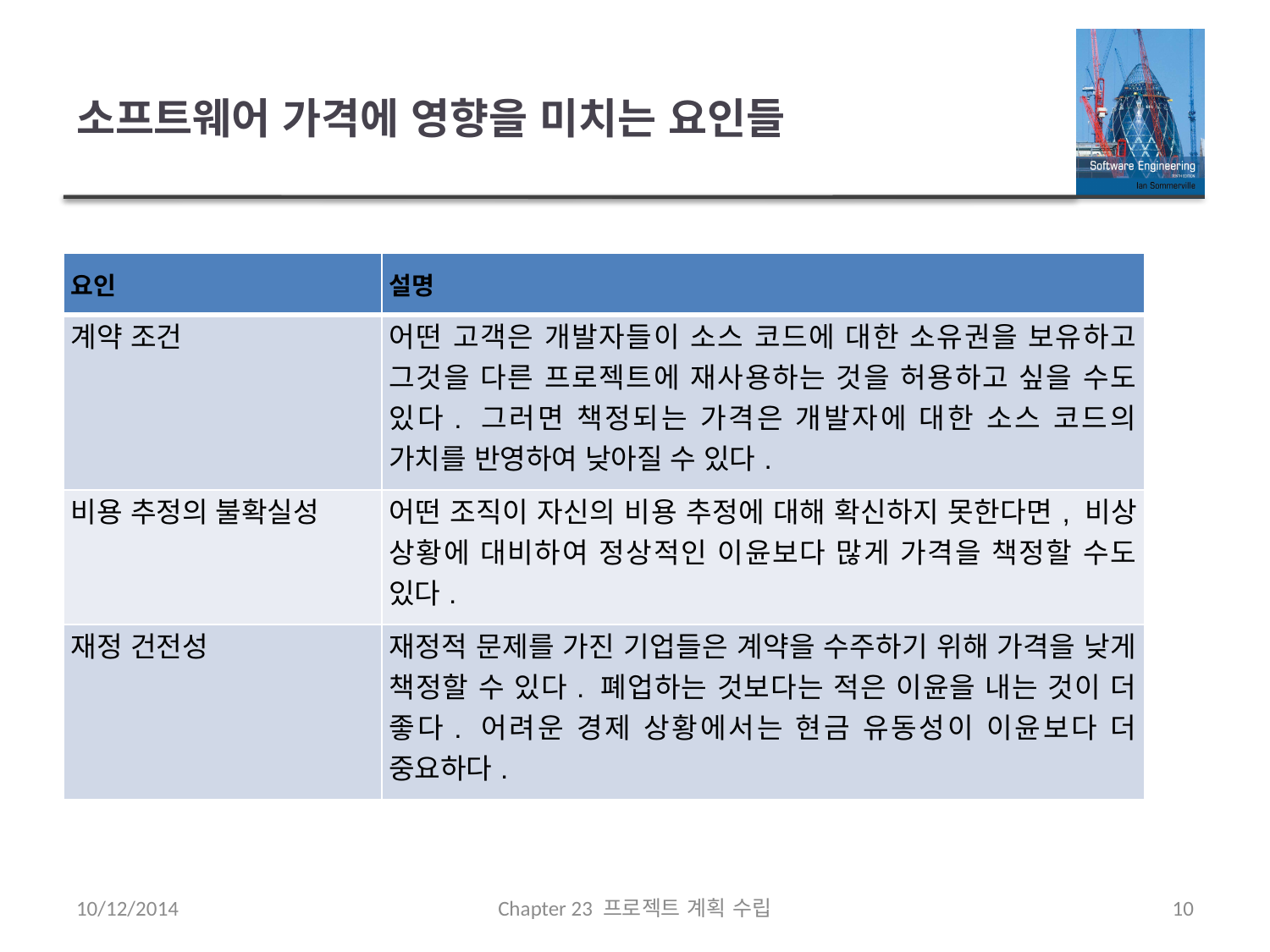

# 소프트웨어 가격에 영향을 미치는 요인들
| 요인 | 설명 |
| --- | --- |
| 계약 조건 | 어떤 고객은 개발자들이 소스 코드에 대한 소유권을 보유하고 그것을 다른 프로젝트에 재사용하는 것을 허용하고 싶을 수도 있다. 그러면 책정되는 가격은 개발자에 대한 소스 코드의 가치를 반영하여 낮아질 수 있다. |
| 비용 추정의 불확실성 | 어떤 조직이 자신의 비용 추정에 대해 확신하지 못한다면, 비상 상황에 대비하여 정상적인 이윤보다 많게 가격을 책정할 수도 있다. |
| 재정 건전성 | 재정적 문제를 가진 기업들은 계약을 수주하기 위해 가격을 낮게 책정할 수 있다. 폐업하는 것보다는 적은 이윤을 내는 것이 더 좋다. 어려운 경제 상황에서는 현금 유동성이 이윤보다 더 중요하다. |
10/12/2014
Chapter 23 프로젝트 계획 수립
10